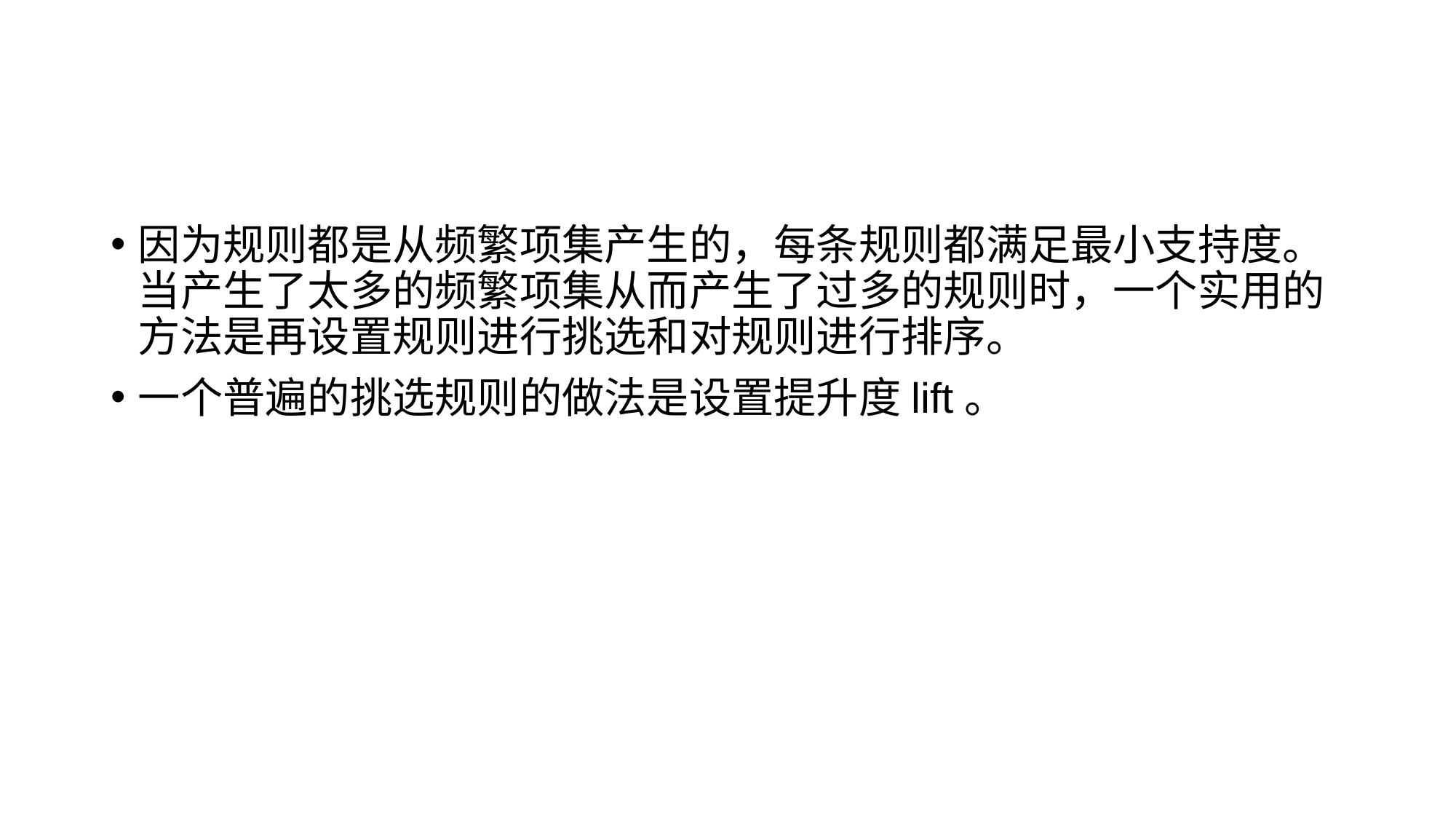

#
因为规则都是从频繁项集产生的，每条规则都满足最小支持度。当产生了太多的频繁项集从而产生了过多的规则时，一个实用的方法是再设置规则进行挑选和对规则进行排序。
一个普遍的挑选规则的做法是设置提升度lift。